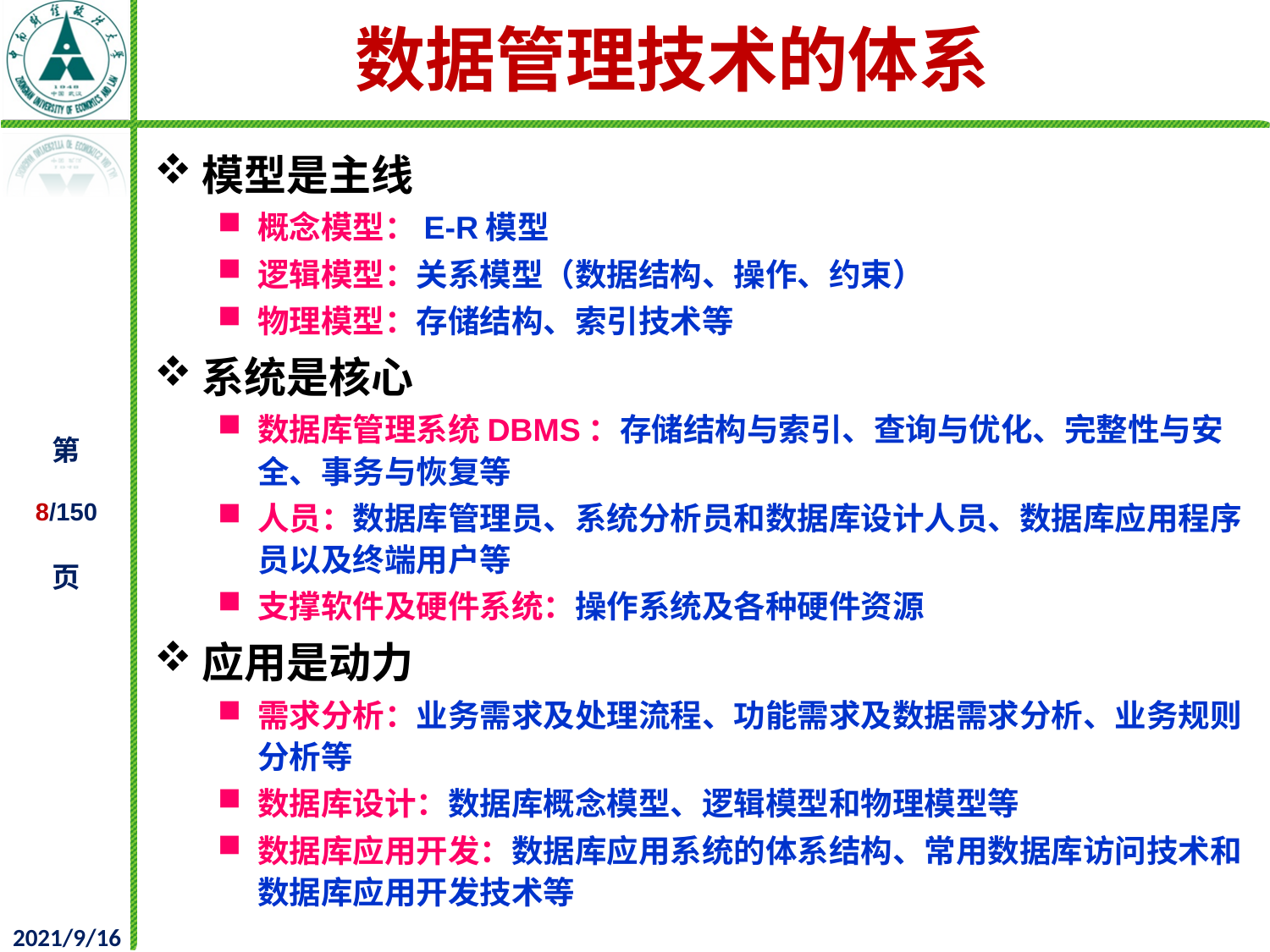

# 数据管理技术的体系
模型是主线
概念模型：E-R模型
逻辑模型：关系模型（数据结构、操作、约束）
物理模型：存储结构、索引技术等
系统是核心
数据库管理系统DBMS：存储结构与索引、查询与优化、完整性与安全、事务与恢复等
人员：数据库管理员、系统分析员和数据库设计人员、数据库应用程序员以及终端用户等
支撑软件及硬件系统：操作系统及各种硬件资源
应用是动力
需求分析：业务需求及处理流程、功能需求及数据需求分析、业务规则分析等
数据库设计：数据库概念模型、逻辑模型和物理模型等
数据库应用开发：数据库应用系统的体系结构、常用数据库访问技术和数据库应用开发技术等
2021/9/16